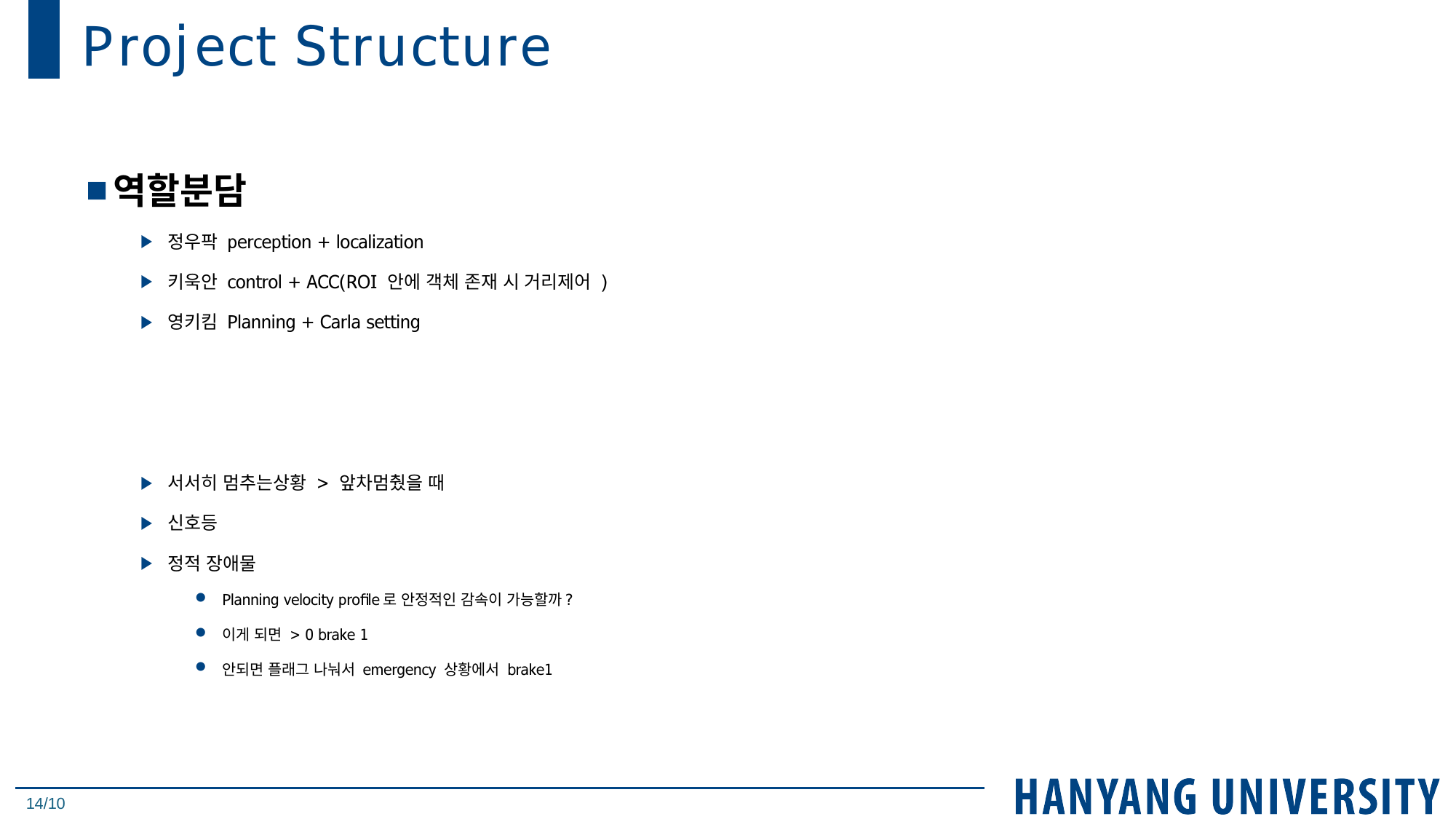

# Project Structure
역할분담
정우팍 perception + localization
키욱안 control + ACC(ROI 안에 객체 존재 시 거리제어 )
영키킴 Planning + Carla setting

서서히 멈추는상황 > 앞차멈췄을 때
신호등
정적 장애물
Planning velocity profile로 안정적인 감속이 가능할까?
이게 되면 > 0 brake 1
안되면 플래그 나눠서 emergency 상황에서 brake1